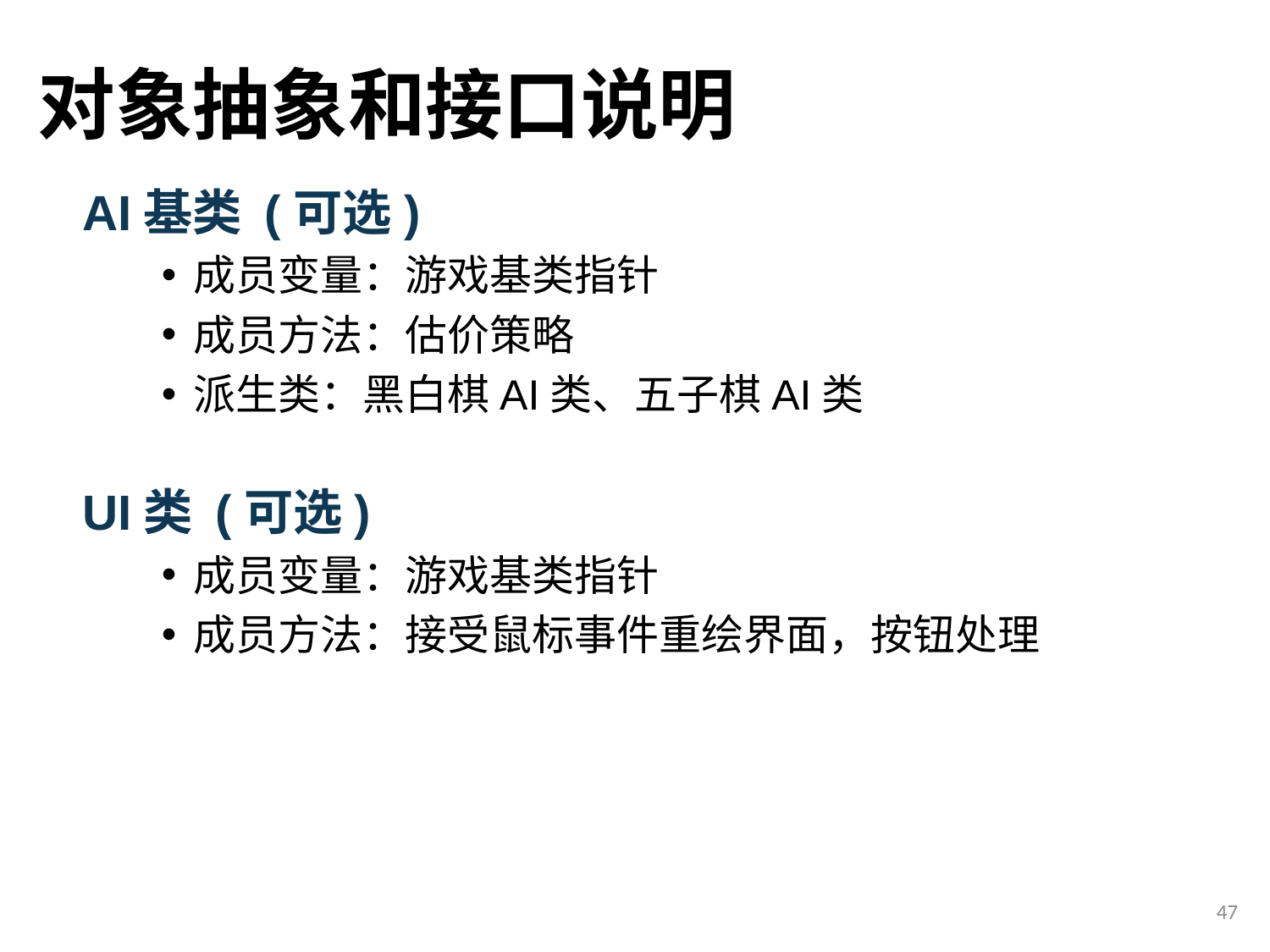

# 对象抽象和接口说明
AI基类 (可选)
成员变量：游戏基类指针
成员方法：估价策略
派生类：黑白棋AI类、五子棋AI类
UI类 (可选)
成员变量：游戏基类指针
成员方法：接受鼠标事件重绘界面，按钮处理
47